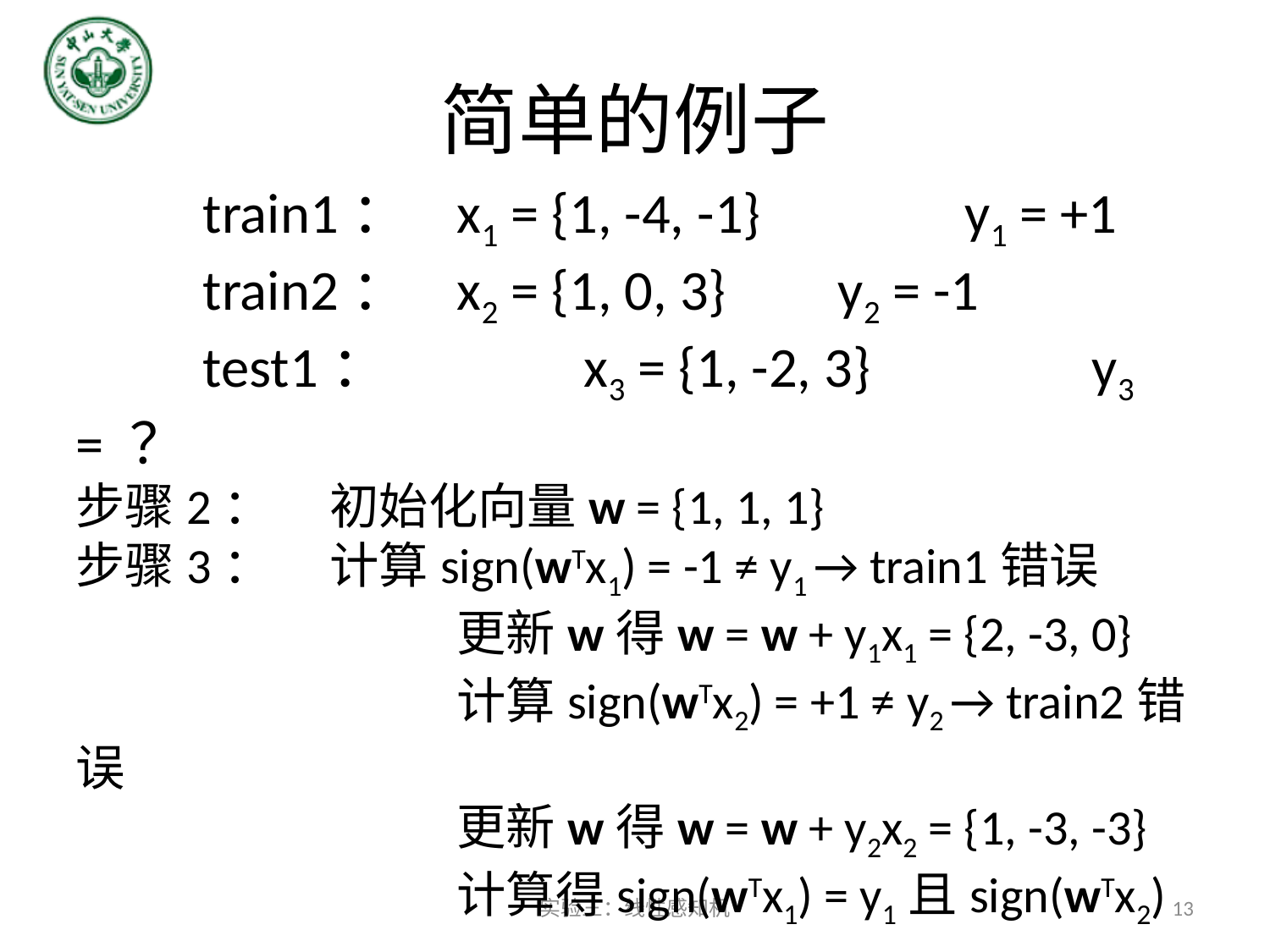

# 简单的例子
	train1：	x1 = {1, -4, -1}		y1 = +1
	train2：	x2 = {1, 0, 3}    	y2 = -1
	test1： 		x3 = {1, -2, 3}		y3 = ？
步骤2：	初始化向量w = {1, 1, 1}
步骤3：	计算sign(wTx1) = -1 ≠ y1 → train1错误
			更新w得w = w + y1x1 = {2, -3, 0}
			计算sign(wTx2) = +1 ≠ y2 → train2错误
			更新w得w = w + y2x2 = {1, -3, -3}
			计算得sign(wTx1) = y1且sign(wTx2) = y2
			预测全正确，停止迭代
预测：	计算sign(wTx3) = -1，所以y3预测为-1

实验三：线性感知机
13